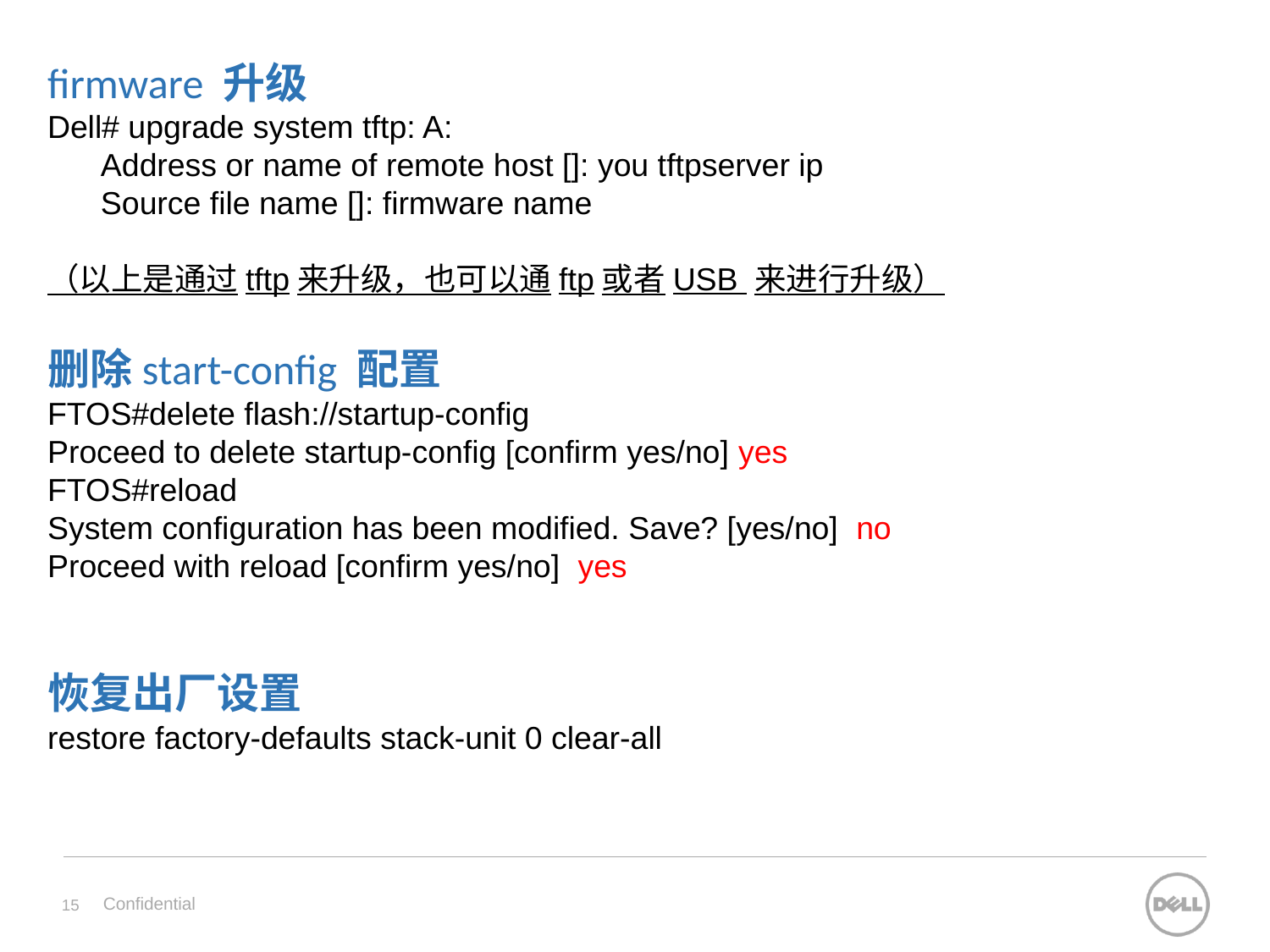

firmware 升级
Dell# upgrade system tftp: A:
      Address or name of remote host []: you tftpserver ip
      Source file name []: firmware name

（以上是通过tftp来升级，也可以通ftp或者USB 来进行升级）

删除start-config 配置
FTOS#delete flash://startup-config
Proceed to delete startup-config [confirm yes/no] yes
FTOS#reload
System configuration has been modified. Save? [yes/no]  no
Proceed with reload [confirm yes/no]  yes

恢复出厂设置
restore factory-defaults stack-unit 0 clear-all
Confidential
15